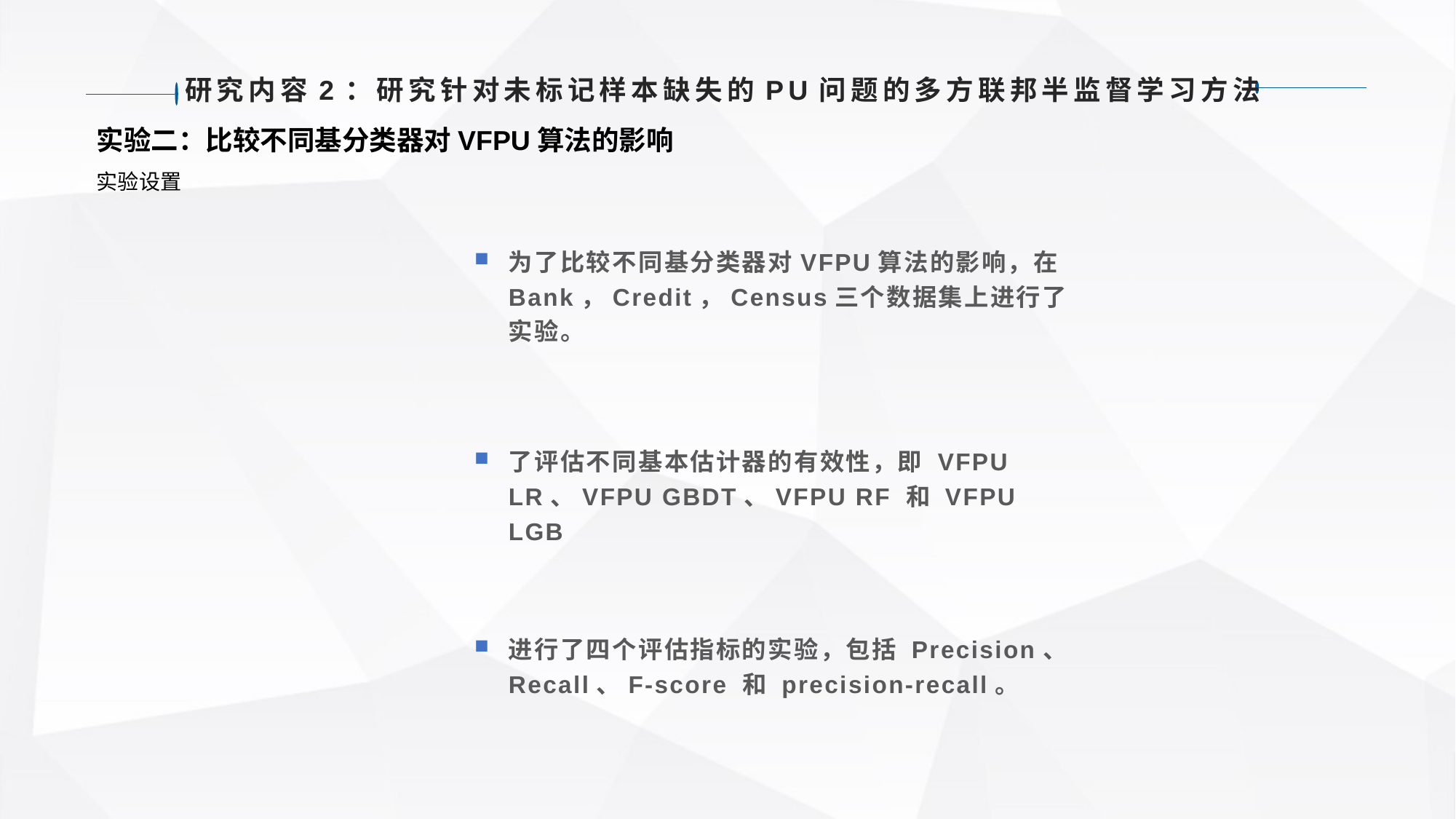

研究内容2：研究针对未标记样本缺失的PU问题的多方联邦半监督学习方法

实验二：比较不同基分类器对VFPU算法的影响
实验设置
为了比较不同基分类器对VFPU算法的影响，在Bank，Credit，Census三个数据集上进行了实验。
了评估不同基本估计器的有效性，即 VFPU LR、VFPU GBDT、VFPU RF 和 VFPU LGB

进行了四个评估指标的实验，包括 Precision、Recall、F-score 和 precision-recall。